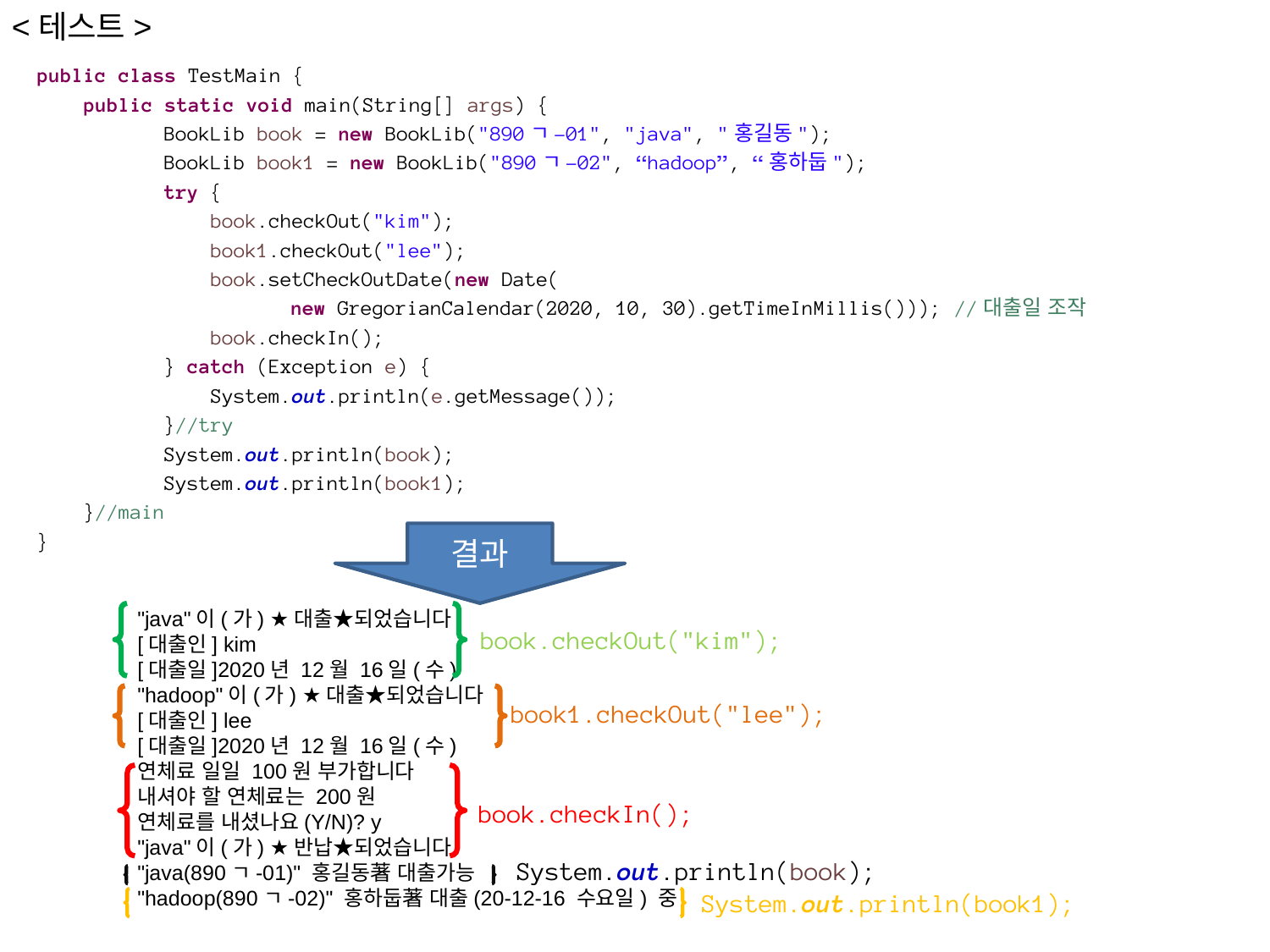

<테스트>
public class TestMain {
    public static void main(String[] args) {
	BookLib book = new BookLib("890ㄱ-01", "java", "홍길동");
	BookLib book1 = new BookLib("890ㄱ-02", “hadoop”, “홍하둡");
	try {
	    book.checkOut("kim");
	    book1.checkOut("lee");
	    book.setCheckOutDate(new Date(
		new GregorianCalendar(2020, 10, 30).getTimeInMillis())); //대출일 조작
	    book.checkIn();
	} catch (Exception e) {
	    System.out.println(e.getMessage());
	}//try
	System.out.println(book);
	System.out.println(book1);
    }//main
}
결과
"java"이(가) ★대출★되었습니다
[대출인] kim
[대출일]2020년 12월 16일(수)
"hadoop"이(가) ★대출★되었습니다
[대출인] lee
[대출일]2020년 12월 16일(수)
연체료 일일 100원 부가합니다
내셔야 할 연체료는 200원
연체료를 내셨나요(Y/N)? y
"java"이(가) ★반납★되었습니다
"java(890ㄱ-01)" 홍길동著 대출가능
"hadoop(890ㄱ-02)" 홍하둡著 대출(20-12-16 수요일) 중

book.checkOut("kim");

book1.checkOut("lee");

book.checkIn();
System.out.println(book);

System.out.println(book1);